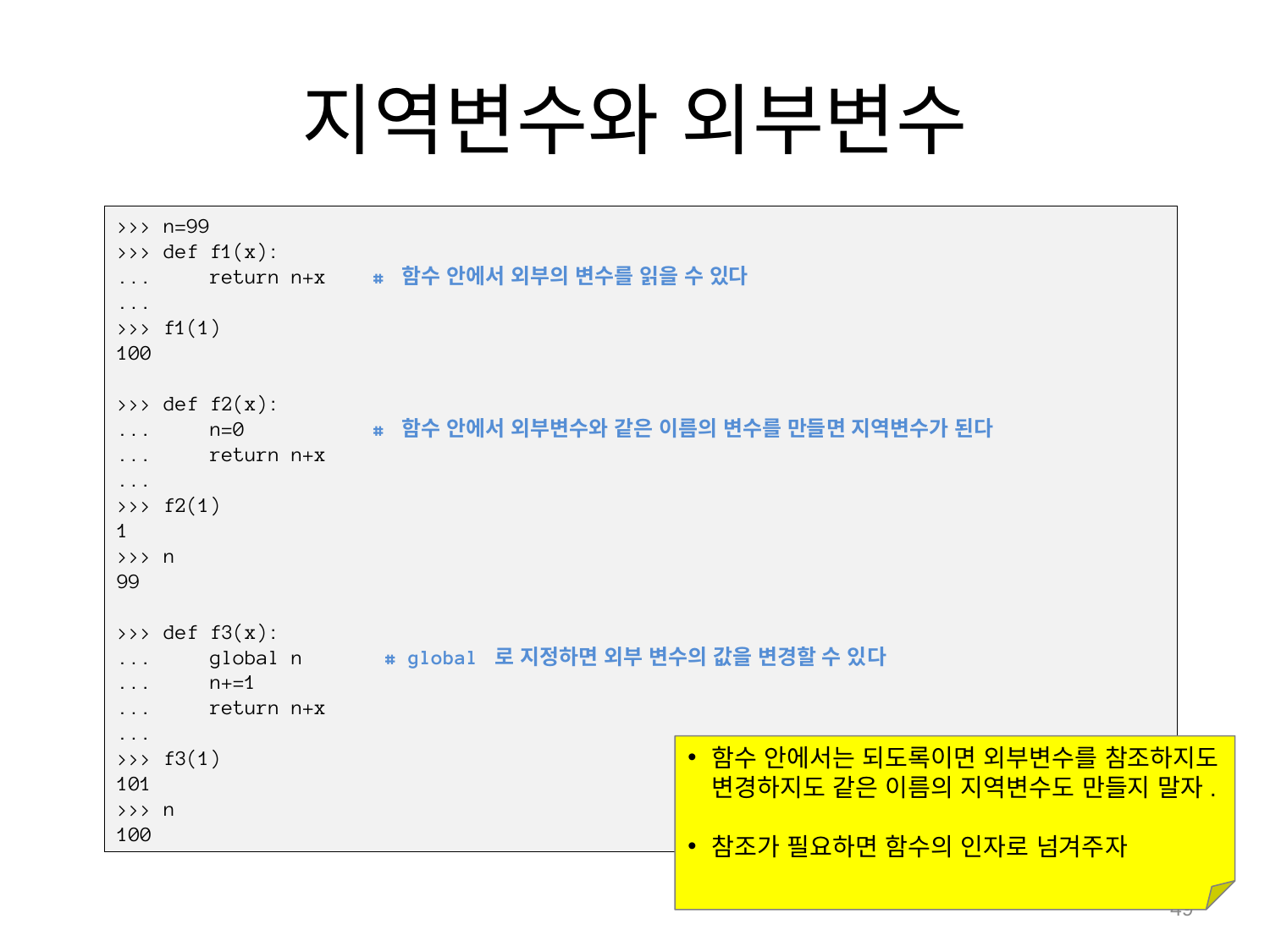

# 지역변수와 외부변수
>>> n=99
>>> def f1(x):
...     return n+x    # 함수 안에서 외부의 변수를 읽을 수 있다
...
>>> f1(1)
100

>>> def f2(x):
...     n=0           # 함수 안에서 외부변수와 같은 이름의 변수를 만들면 지역변수가 된다
...     return n+x
...
>>> f2(1)
1
>>> n
99

>>> def f3(x):
...     global n       # global 로 지정하면 외부 변수의 값을 변경할 수 있다
...     n+=1
...     return n+x
...
>>> f3(1)
101
>>> n
100
함수 안에서는 되도록이면 외부변수를 참조하지도 변경하지도 같은 이름의 지역변수도 만들지 말자.

참조가 필요하면 함수의 인자로 넘겨주자
49